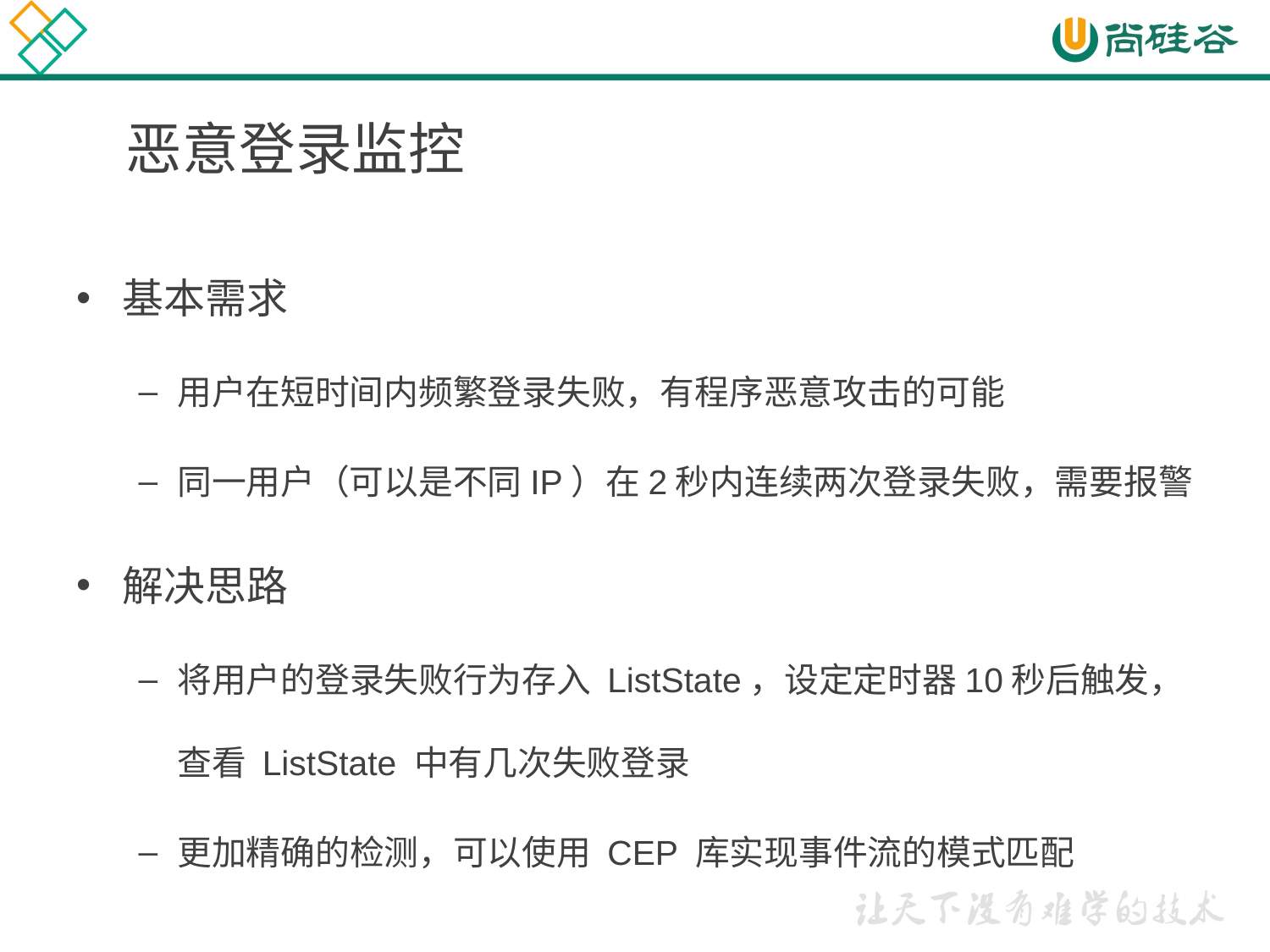

# 恶意登录监控
基本需求
用户在短时间内频繁登录失败，有程序恶意攻击的可能
同一用户（可以是不同IP）在2秒内连续两次登录失败，需要报警
解决思路
将用户的登录失败行为存入 ListState，设定定时器10秒后触发，查看 ListState 中有几次失败登录
更加精确的检测，可以使用 CEP 库实现事件流的模式匹配